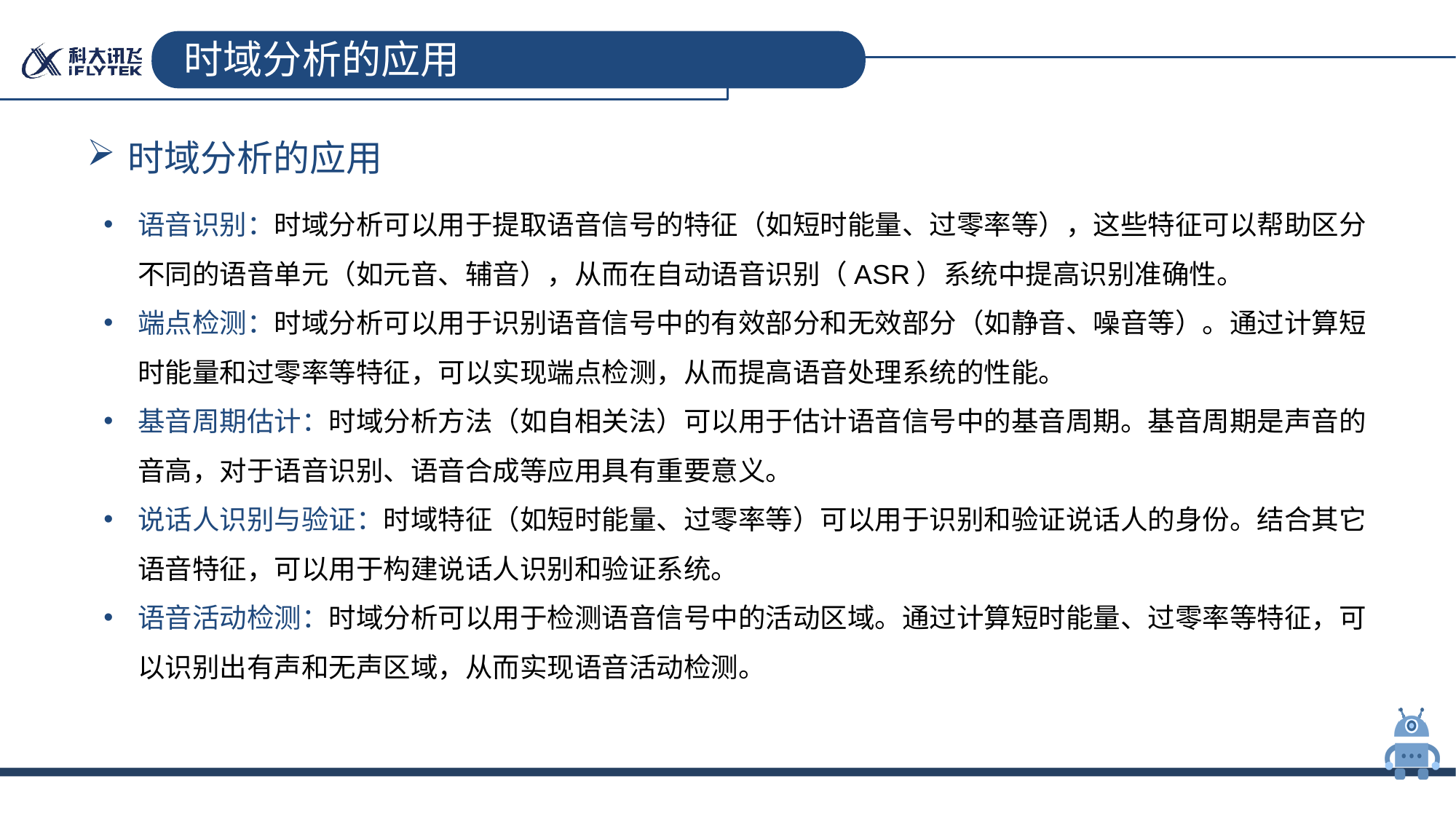

# 时域分析的应用
时域分析的应用
语音识别：时域分析可以用于提取语音信号的特征（如短时能量、过零率等），这些特征可以帮助区分不同的语音单元（如元音、辅音），从而在自动语音识别（ASR）系统中提高识别准确性。
端点检测：时域分析可以用于识别语音信号中的有效部分和无效部分（如静音、噪音等）。通过计算短时能量和过零率等特征，可以实现端点检测，从而提高语音处理系统的性能。
基音周期估计：时域分析方法（如自相关法）可以用于估计语音信号中的基音周期。基音周期是声音的音高，对于语音识别、语音合成等应用具有重要意义。
说话人识别与验证：时域特征（如短时能量、过零率等）可以用于识别和验证说话人的身份。结合其它语音特征，可以用于构建说话人识别和验证系统。
语音活动检测：时域分析可以用于检测语音信号中的活动区域。通过计算短时能量、过零率等特征，可以识别出有声和无声区域，从而实现语音活动检测。